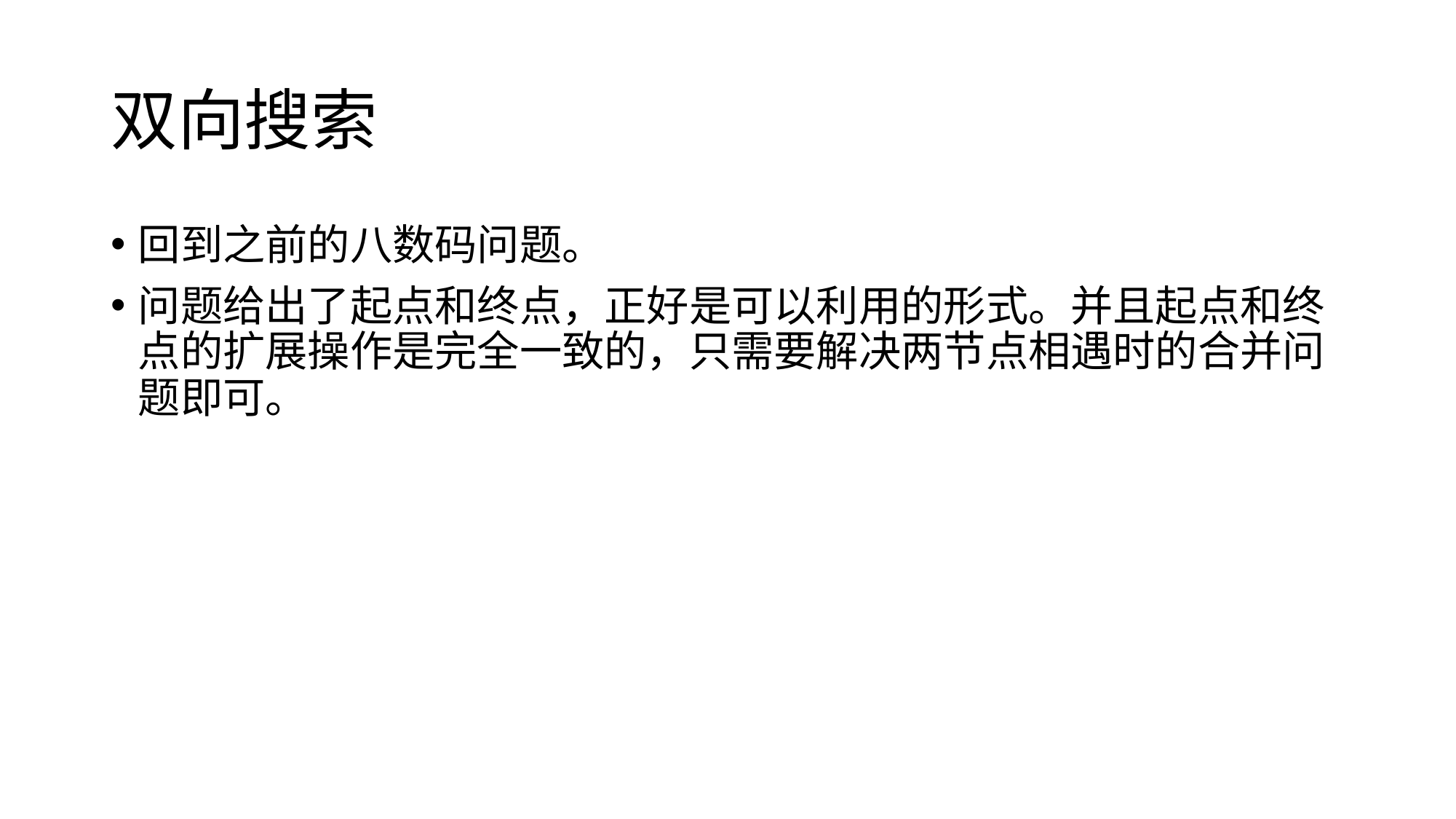

# 双向搜索
回到之前的八数码问题。
问题给出了起点和终点，正好是可以利用的形式。并且起点和终点的扩展操作是完全一致的，只需要解决两节点相遇时的合并问题即可。